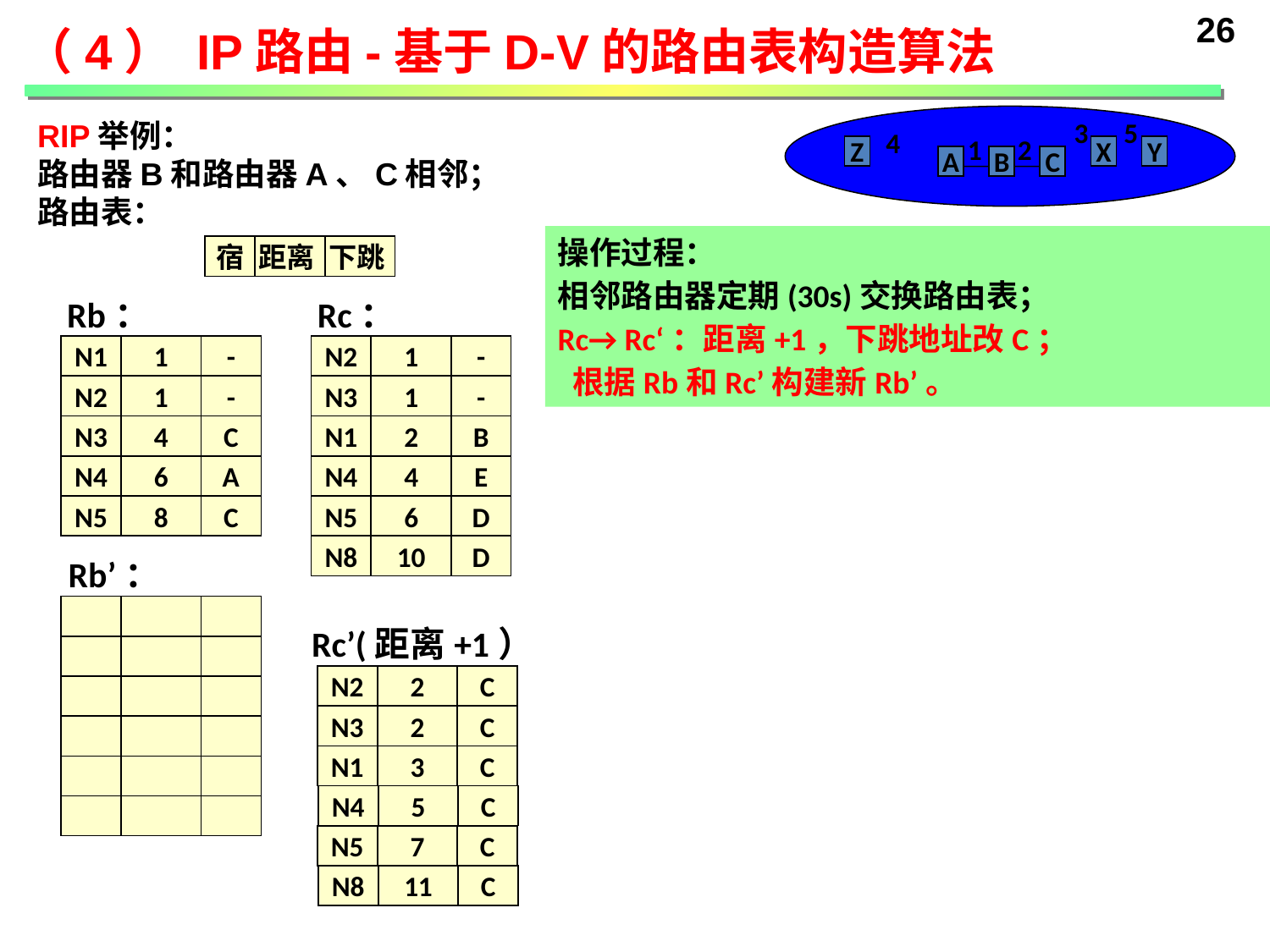

26
（4） IP路由-基于D-V的路由表构造算法

RIP举例：
路由器B和路由器A、C相邻；
路由表：

Z
X
Y
A
B
C

3
5
4
1
2
操作过程：
相邻路由器定期(30s)交换路由表；
Rc→ Rc‘：距离+1，下跳地址改C；
 根据Rb和Rc’构建新Rb’。
宿
距离
下跳
Rb：
Rc：
N2
1
-
N3
1
-
N1
2
B
N4
4
E
N5
6
D
N8
10
D
N1
1
-
N2
1
-
N3
4
C
N4
6
A
N5
8
C
Rb’：

Rc’(距离+1）
N2
2
C
N3
2
C
N1
3
C
N4
5
C
N5
7
C
N8
11
C